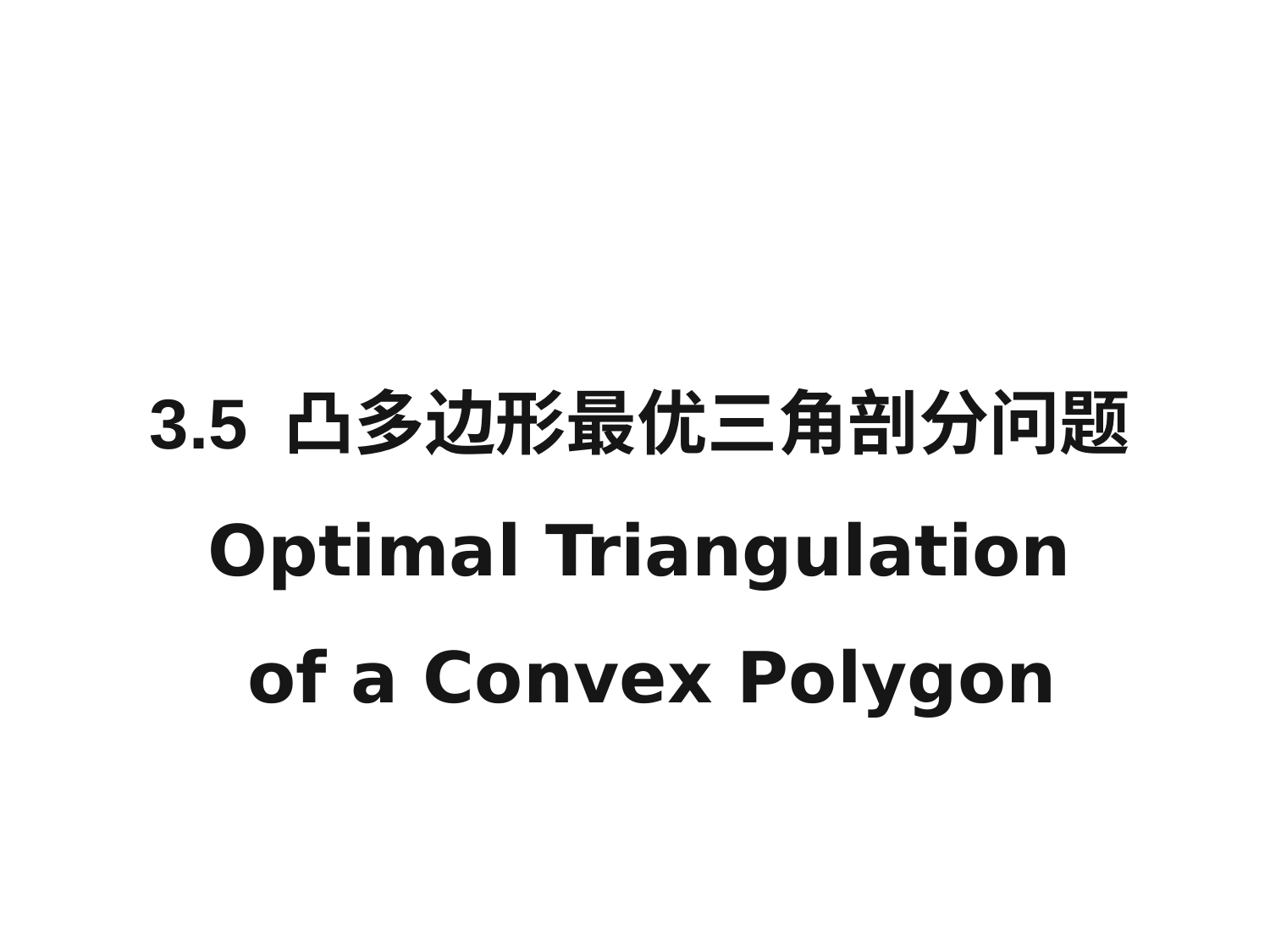

3.5 凸多边形最优三角剖分问题
Optimal Triangulation
 of a Convex Polygon